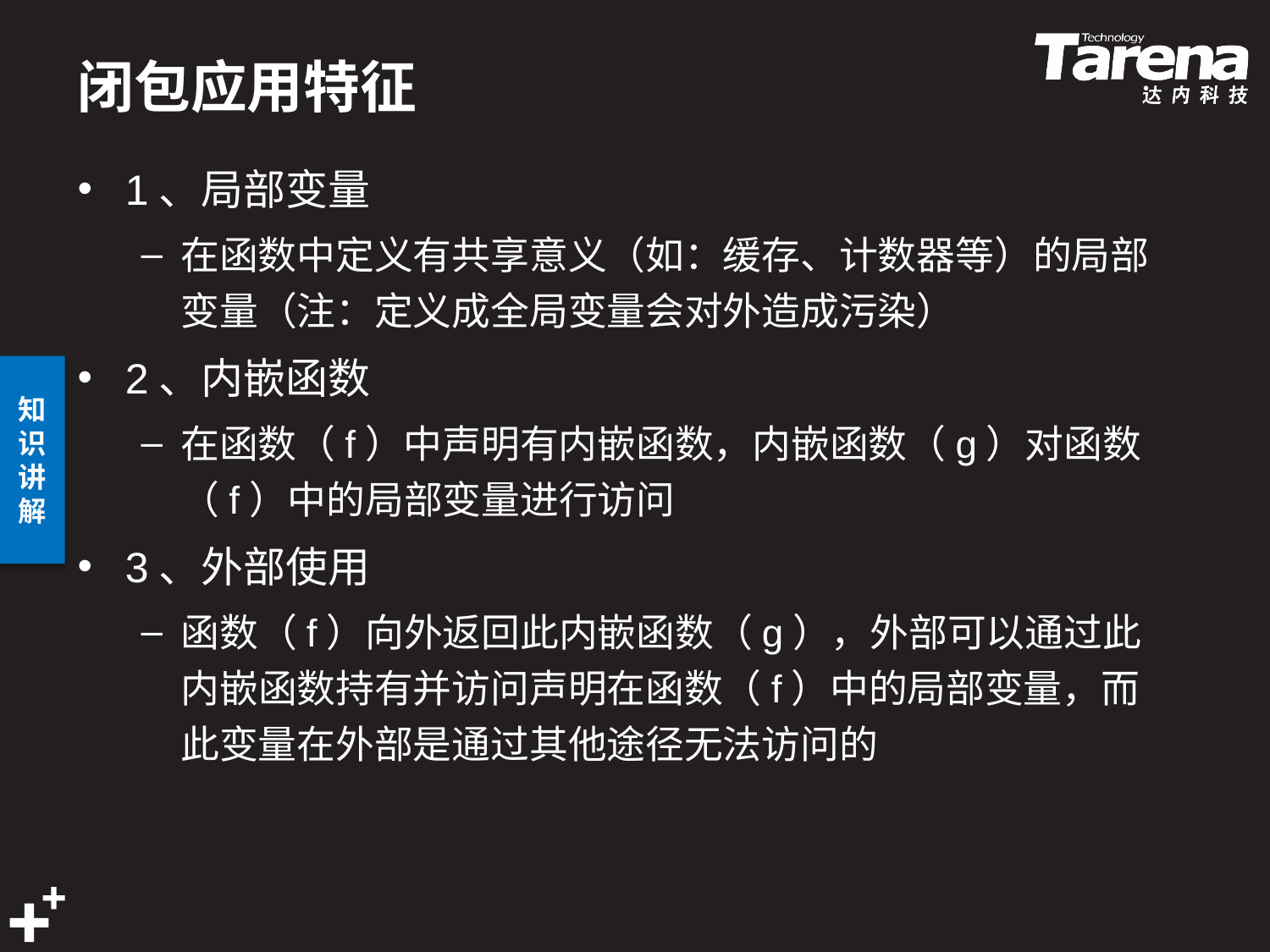

# 闭包应用特征
1、局部变量
在函数中定义有共享意义（如：缓存、计数器等）的局部变量（注：定义成全局变量会对外造成污染）
2、内嵌函数
在函数（f）中声明有内嵌函数，内嵌函数（g）对函数（f）中的局部变量进行访问
3、外部使用
函数（f）向外返回此内嵌函数（g），外部可以通过此内嵌函数持有并访问声明在函数（f）中的局部变量，而此变量在外部是通过其他途径无法访问的